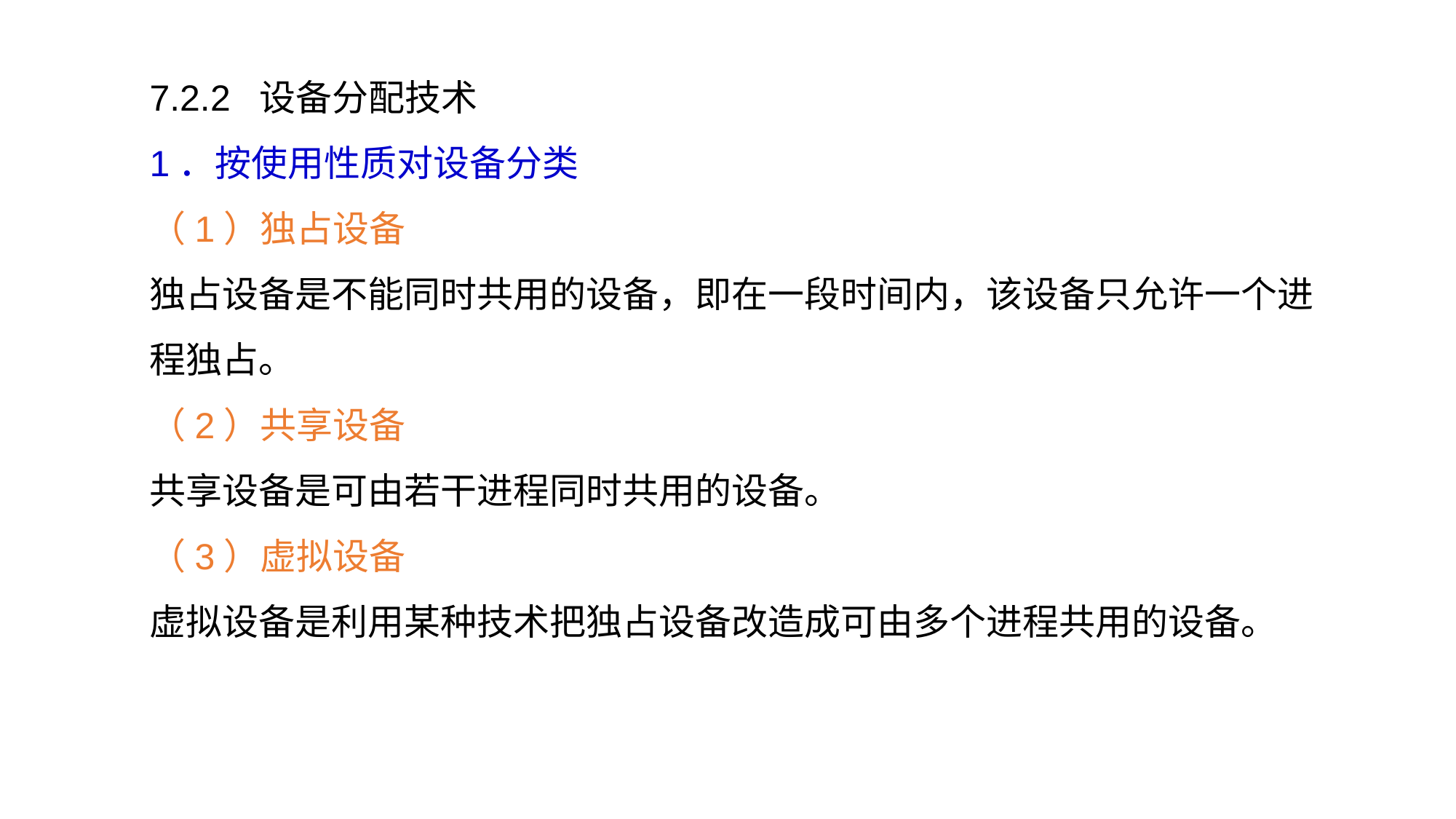

7.2.2  设备分配技术
1．按使用性质对设备分类
（1）独占设备
独占设备是不能同时共用的设备，即在一段时间内，该设备只允许一个进程独占。
（2）共享设备
共享设备是可由若干进程同时共用的设备。
（3）虚拟设备
虚拟设备是利用某种技术把独占设备改造成可由多个进程共用的设备。